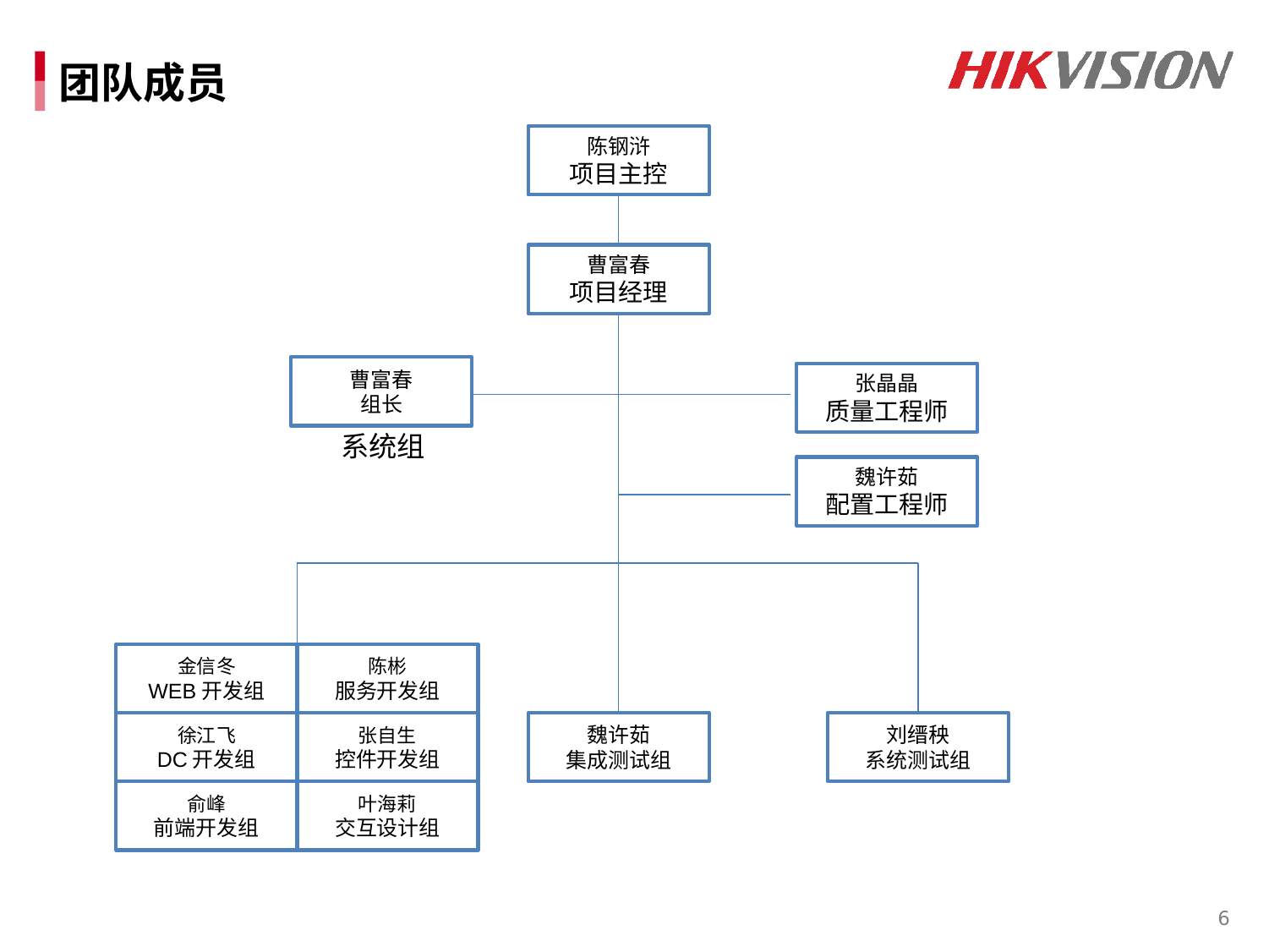

# 团队成员
陈钢浒
项目主控
曹富春
项目经理
曹富春
组长
张晶晶
质量工程师
系统组
魏许茹
配置工程师
金信冬
WEB开发组
陈彬
服务开发组
徐江飞
DC开发组
张自生
控件开发组
魏许茹
集成测试组
刘缙秧
系统测试组
俞峰
前端开发组
叶海莉
交互设计组